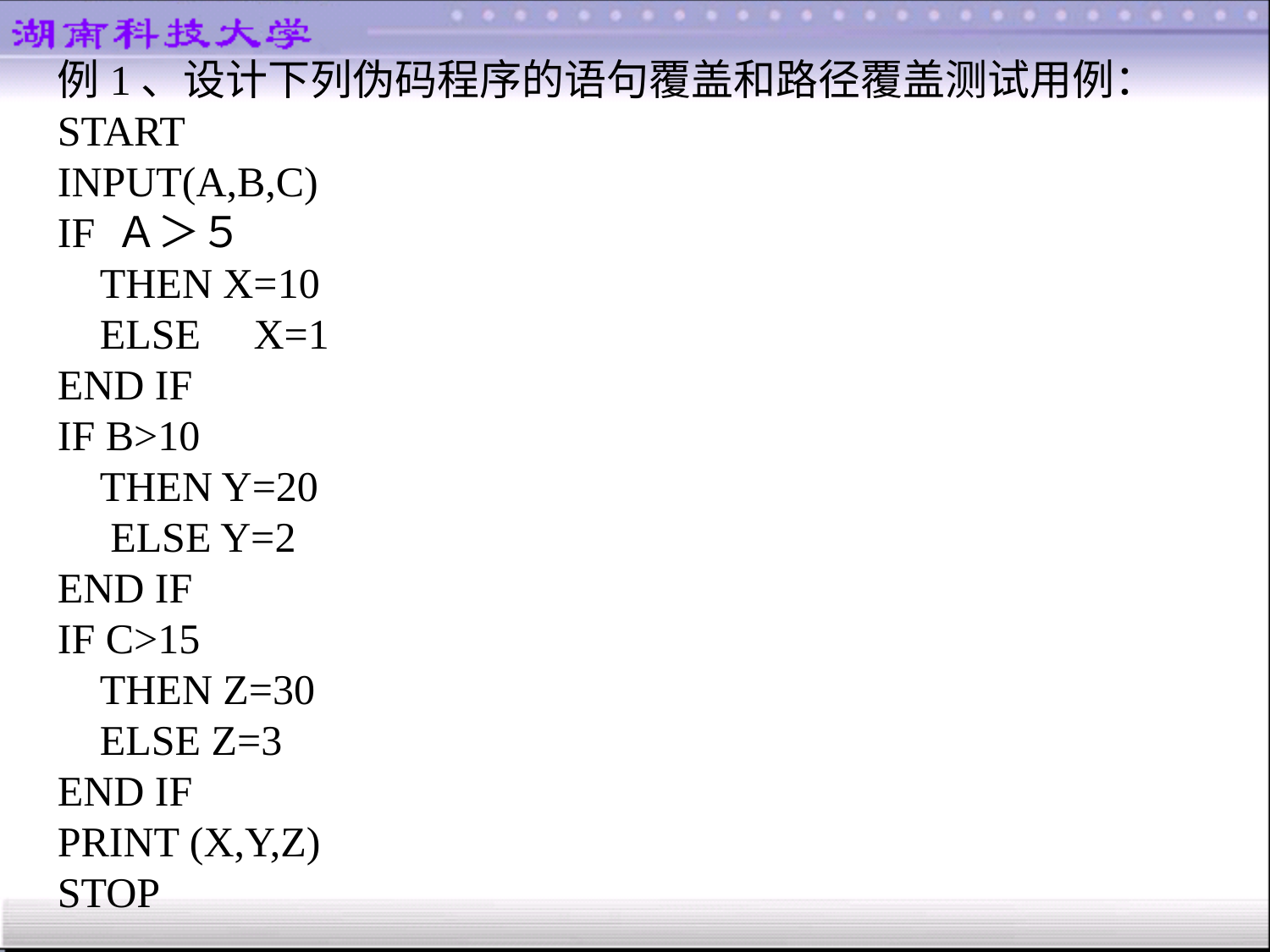

例1、设计下列伪码程序的语句覆盖和路径覆盖测试用例：
START
INPUT(A,B,C)
IF Ａ＞５
    THEN X=10
    ELSE     X=1
END IF
IF B>10
    THEN Y=20
     ELSE Y=2
END IF
IF C>15
    THEN Z=30
    ELSE Z=3
END IF
PRINT (X,Y,Z)
STOP